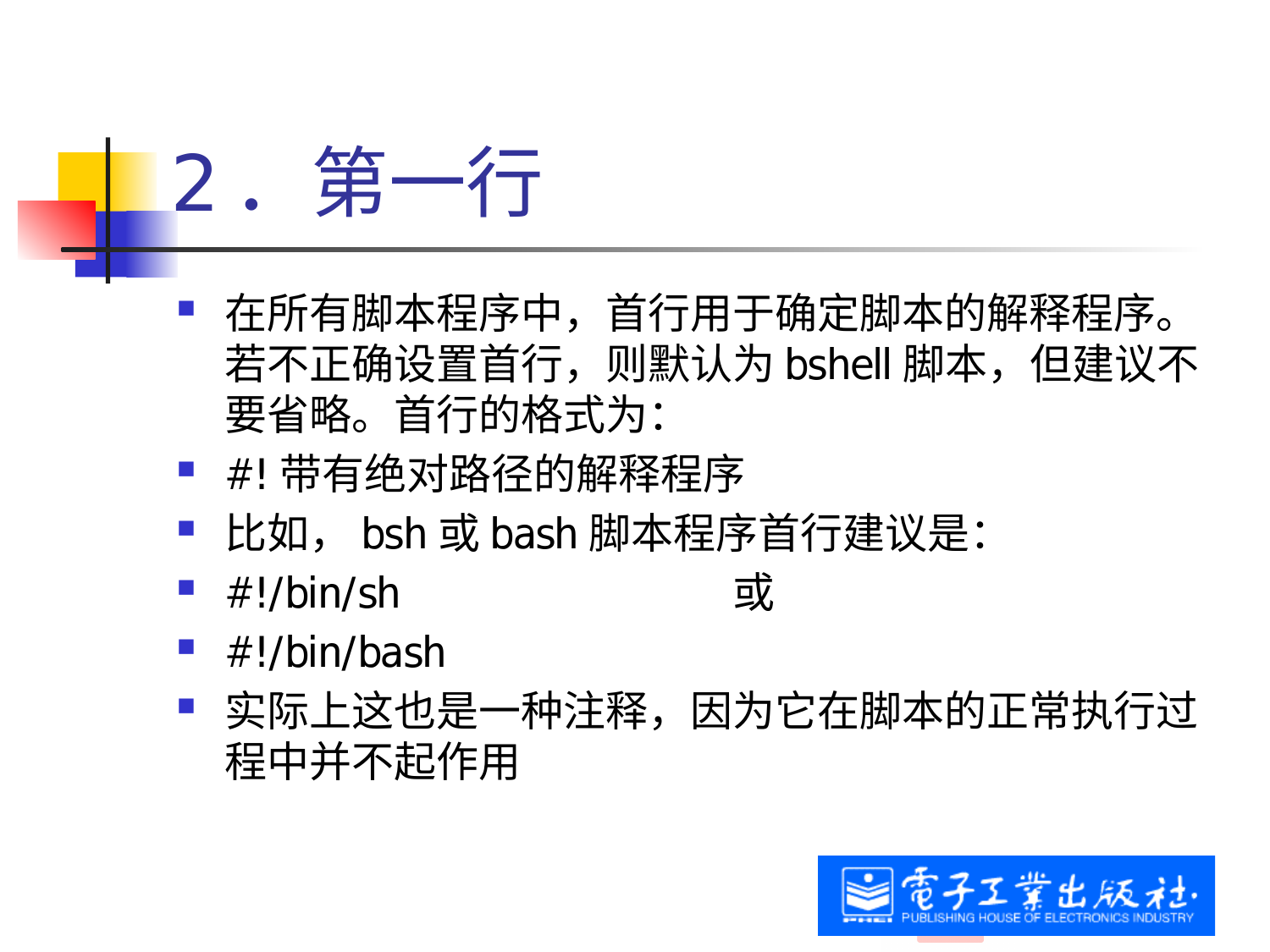

# 2．第一行
在所有脚本程序中，首行用于确定脚本的解释程序。若不正确设置首行，则默认为bshell脚本，但建议不要省略。首行的格式为：
#!带有绝对路径的解释程序
比如，bsh或bash脚本程序首行建议是：
#!/bin/sh			或
#!/bin/bash
实际上这也是一种注释，因为它在脚本的正常执行过程中并不起作用